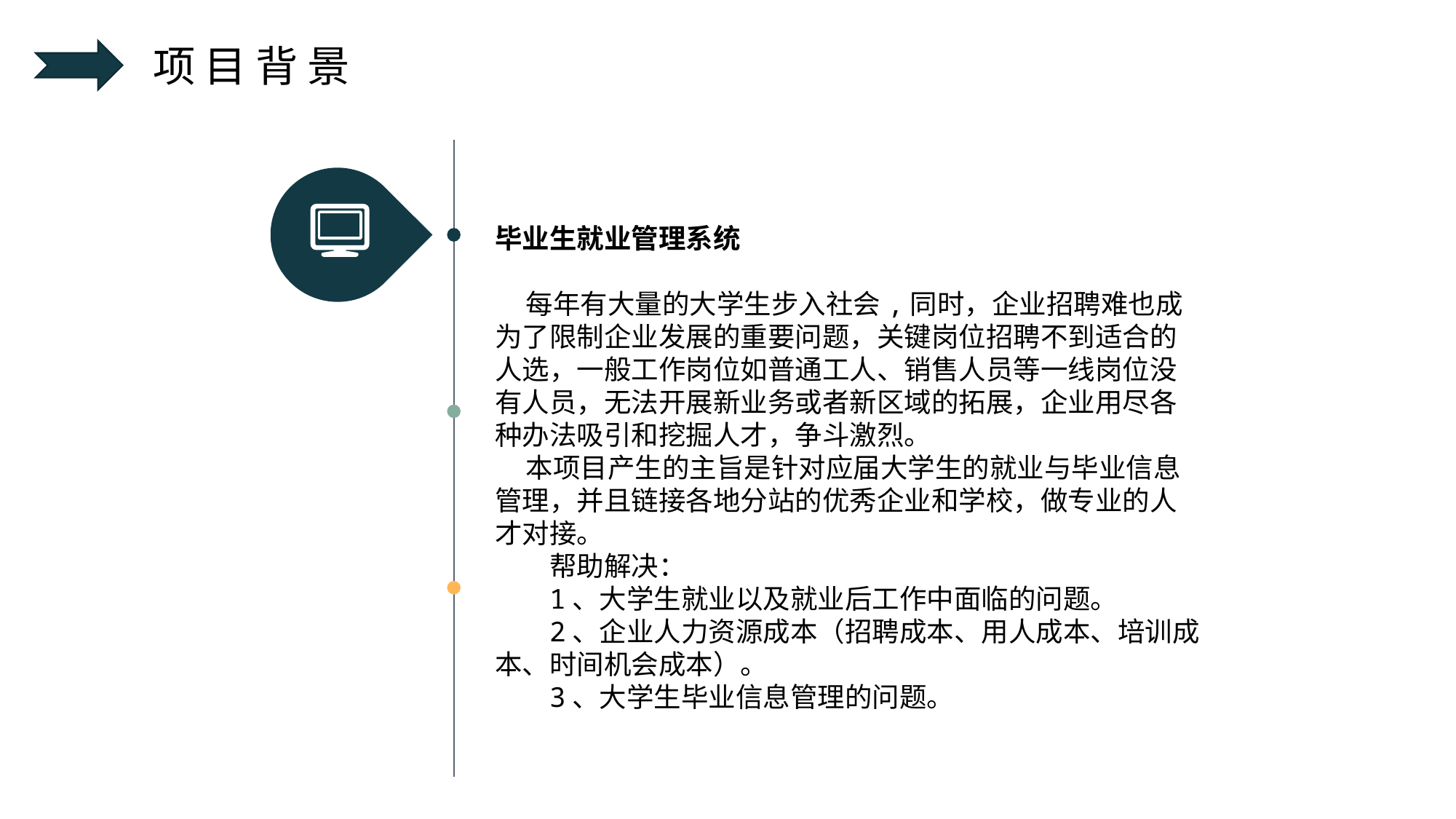

项目背景

毕业生就业管理系统

    每年有大量的大学生步入社会,同时，企业招聘难也成为了限制企业发展的重要问题，关键岗位招聘不到适合的人选，一般工作岗位如普通工人、销售人员等一线岗位没有人员，无法开展新业务或者新区域的拓展，企业用尽各种办法吸引和挖掘人才，争斗激烈。
    本项目产生的主旨是针对应届大学生的就业与毕业信息管理，并且链接各地分站的优秀企业和学校，做专业的人才对接。
帮助解决：
1、大学生就业以及就业后工作中面临的问题。
2、企业人力资源成本（招聘成本、用人成本、培训成本、时间机会成本）。
3、大学生毕业信息管理的问题。